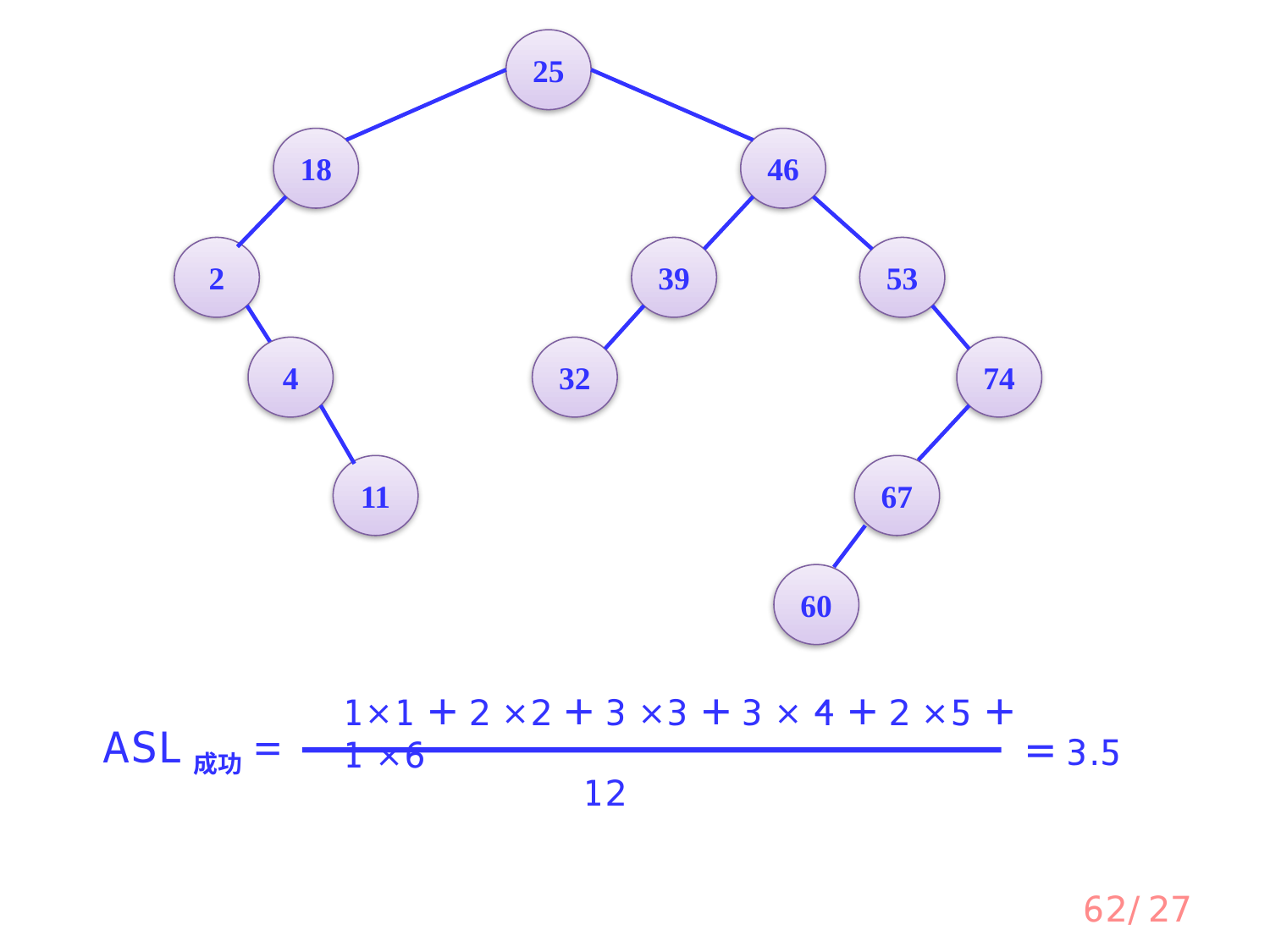

25
18
46
2
39
53
4
32
74
11
67
60
1×1＋2 ×2＋3 ×3＋3 × 4＋2 ×5＋1 ×6
ASL成功=
＝3.5

12
62/27